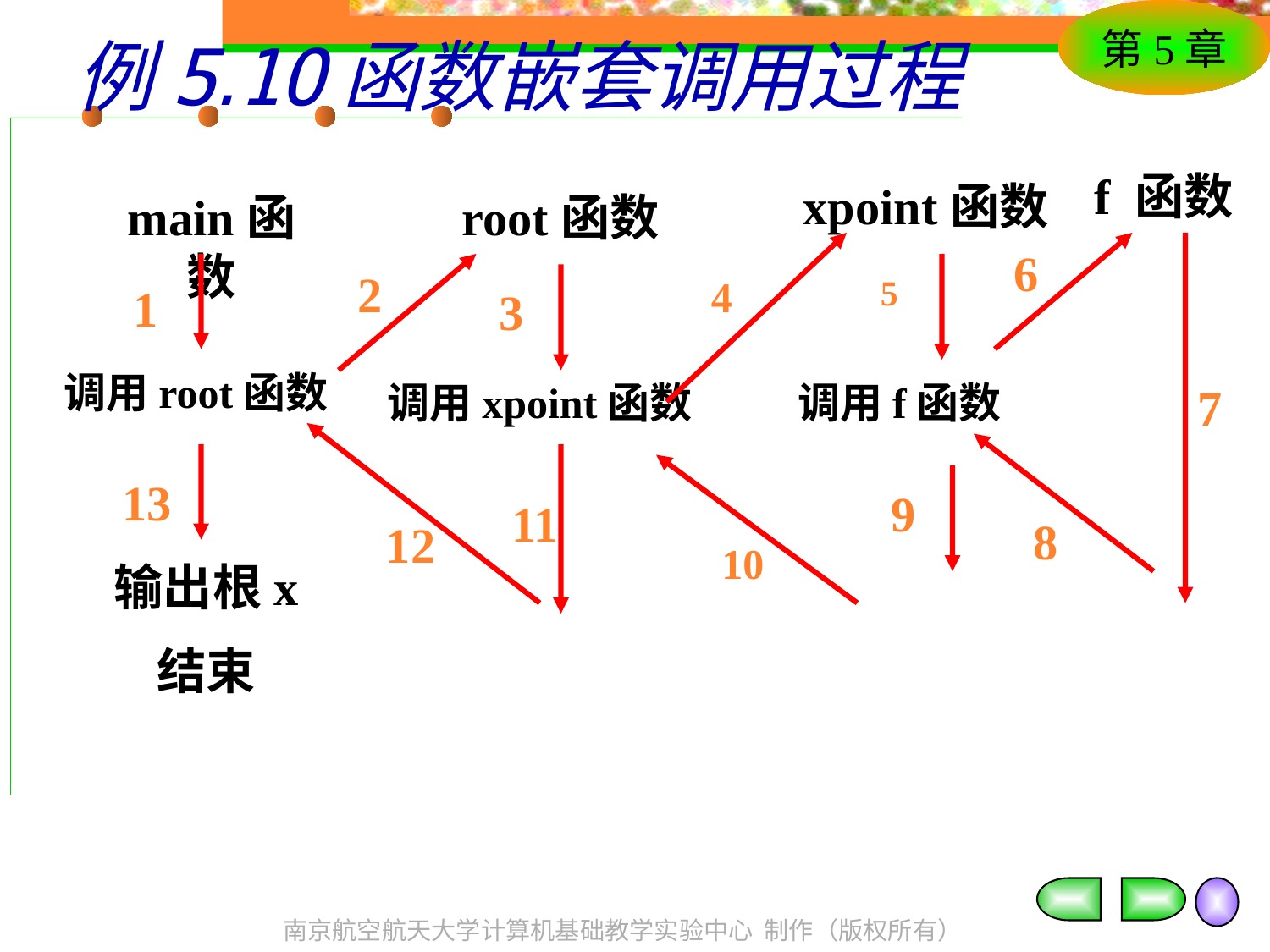

# 例5.10函数嵌套调用过程
f 函数
xpoint函数
main函数
root函数

4

6

7

1

2

5

3
调用root函数
调用xpoint函数
调用f函数

12

8

13

11

10

9
输出根x
结束